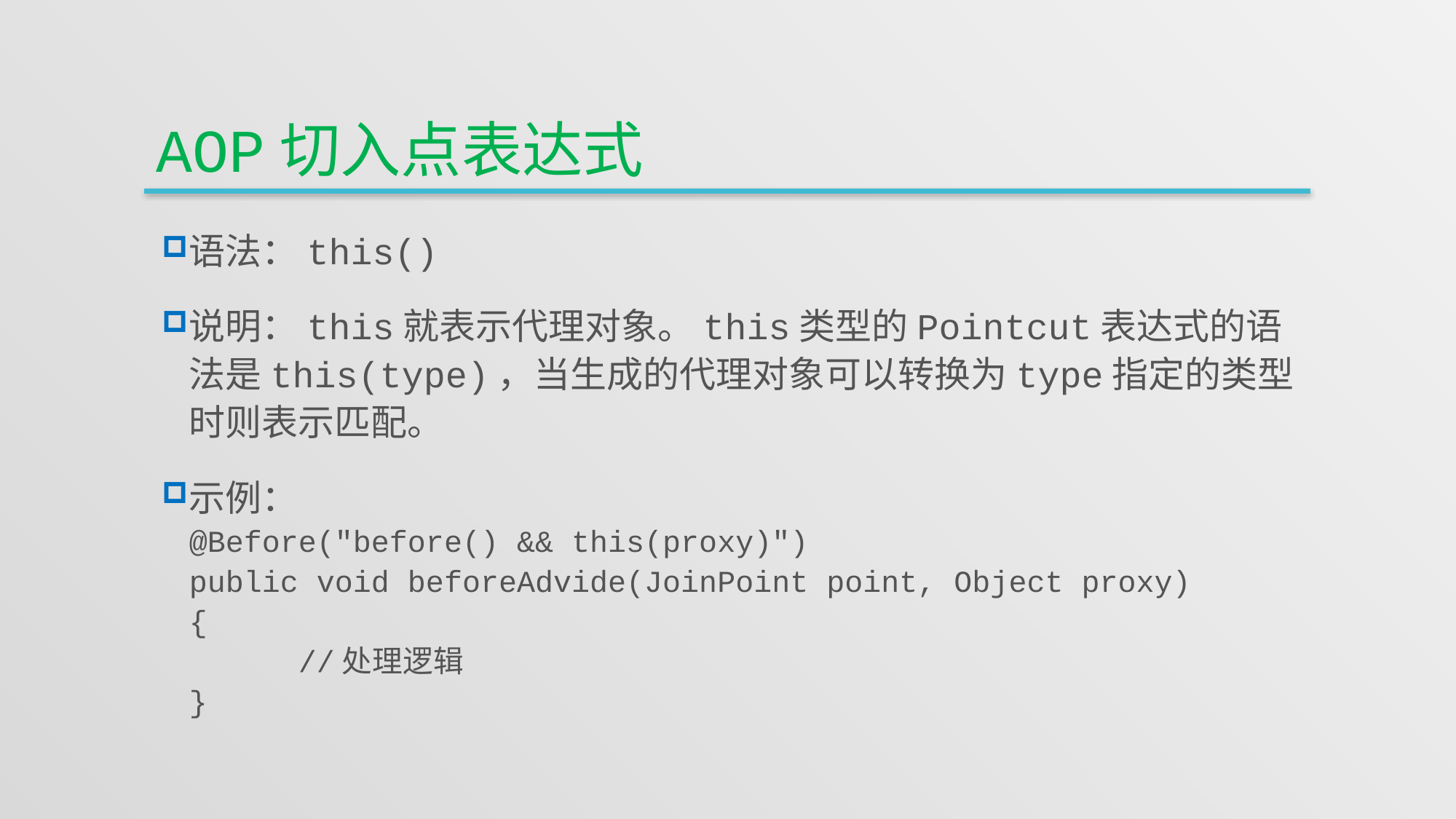

# aop切入点表达式
语法：this()
说明：this就表示代理对象。this类型的Pointcut表达式的语法是this(type)，当生成的代理对象可以转换为type指定的类型时则表示匹配。
示例：
@Before("before() && this(proxy)")
public void beforeAdvide(JoinPoint point, Object proxy)
{
      //处理逻辑
}